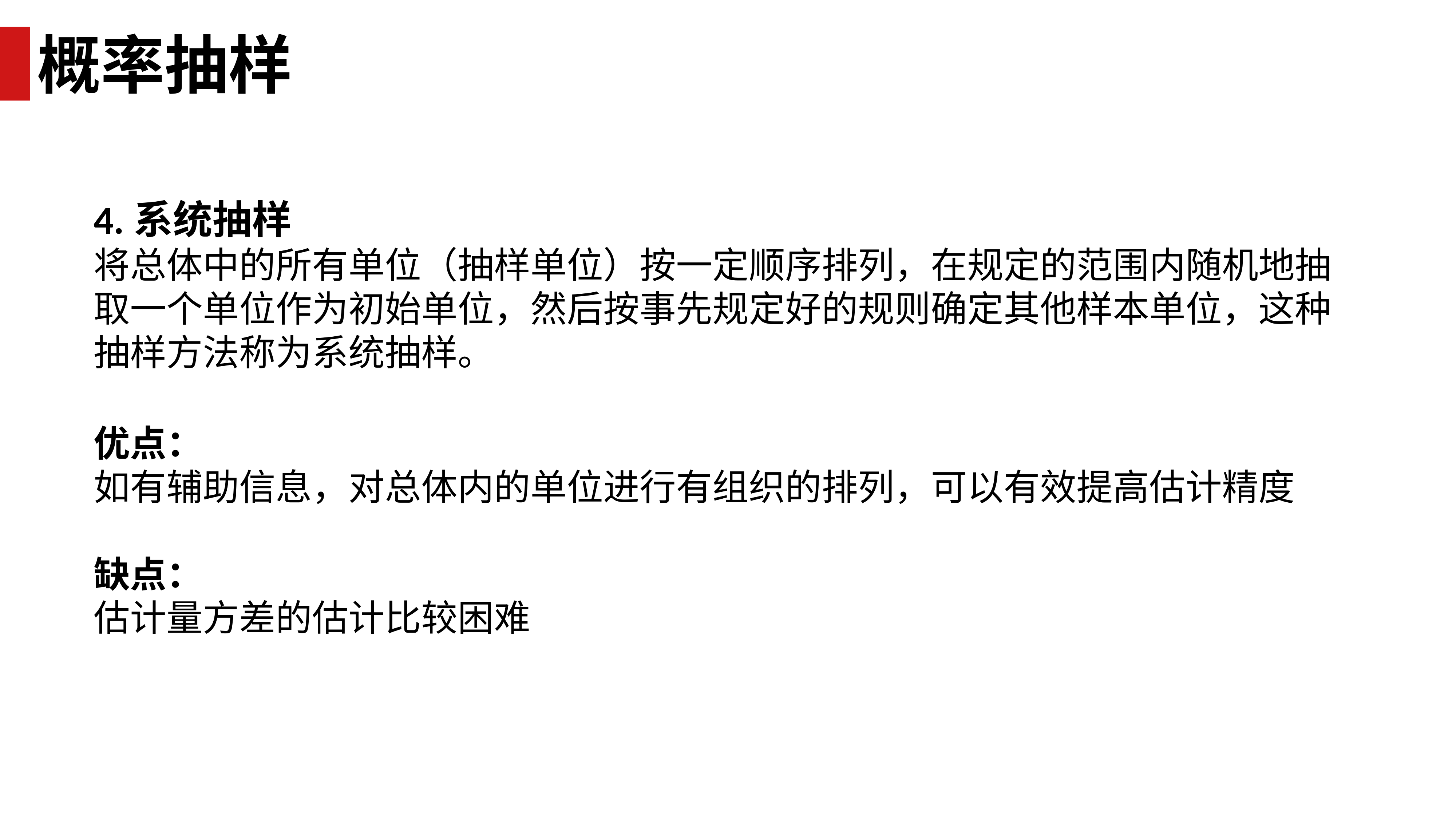

概率抽样

4.系统抽样
将总体中的所有单位（抽样单位）按一定顺序排列，在规定的范围内随机地抽取一个单位作为初始单位，然后按事先规定好的规则确定其他样本单位，这种抽样方法称为系统抽样。

优点：
如有辅助信息，对总体内的单位进行有组织的排列，可以有效提高估计精度

缺点：
估计量方差的估计比较困难
31